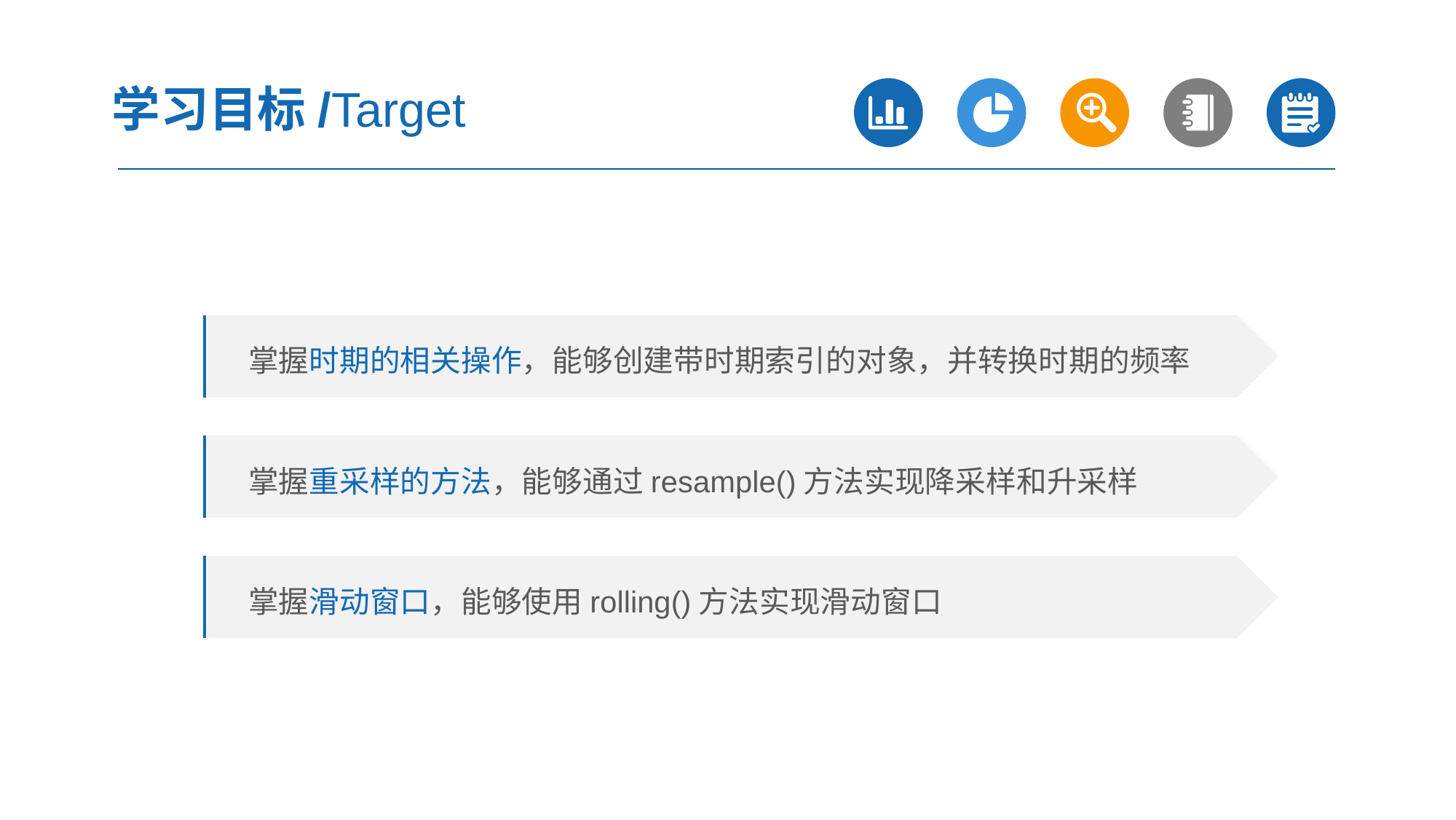

学习目标/Target
    掌握时期的相关操作，能够创建带时期索引的对象，并转换时期的频率

    掌握重采样的方法，能够通过resample()方法实现降采样和升采样

    掌握滑动窗口，能够使用rolling()方法实现滑动窗口